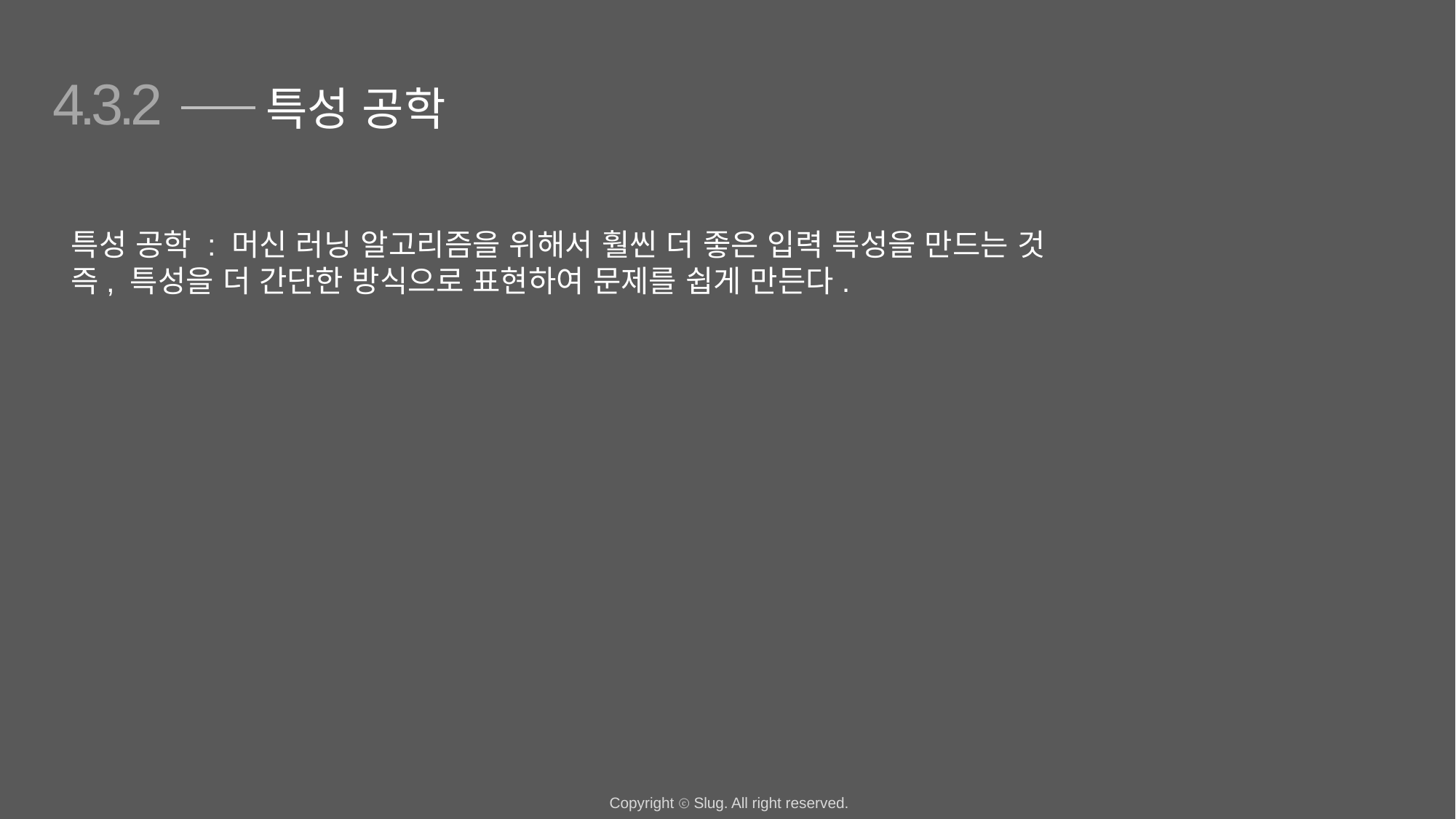

4.3.2
특성 공학
특성 공학 : 머신 러닝 알고리즘을 위해서 훨씬 더 좋은 입력 특성을 만드는 것
즉, 특성을 더 간단한 방식으로 표현하여 문제를 쉽게 만든다.
Copyright ⓒ Slug. All right reserved.